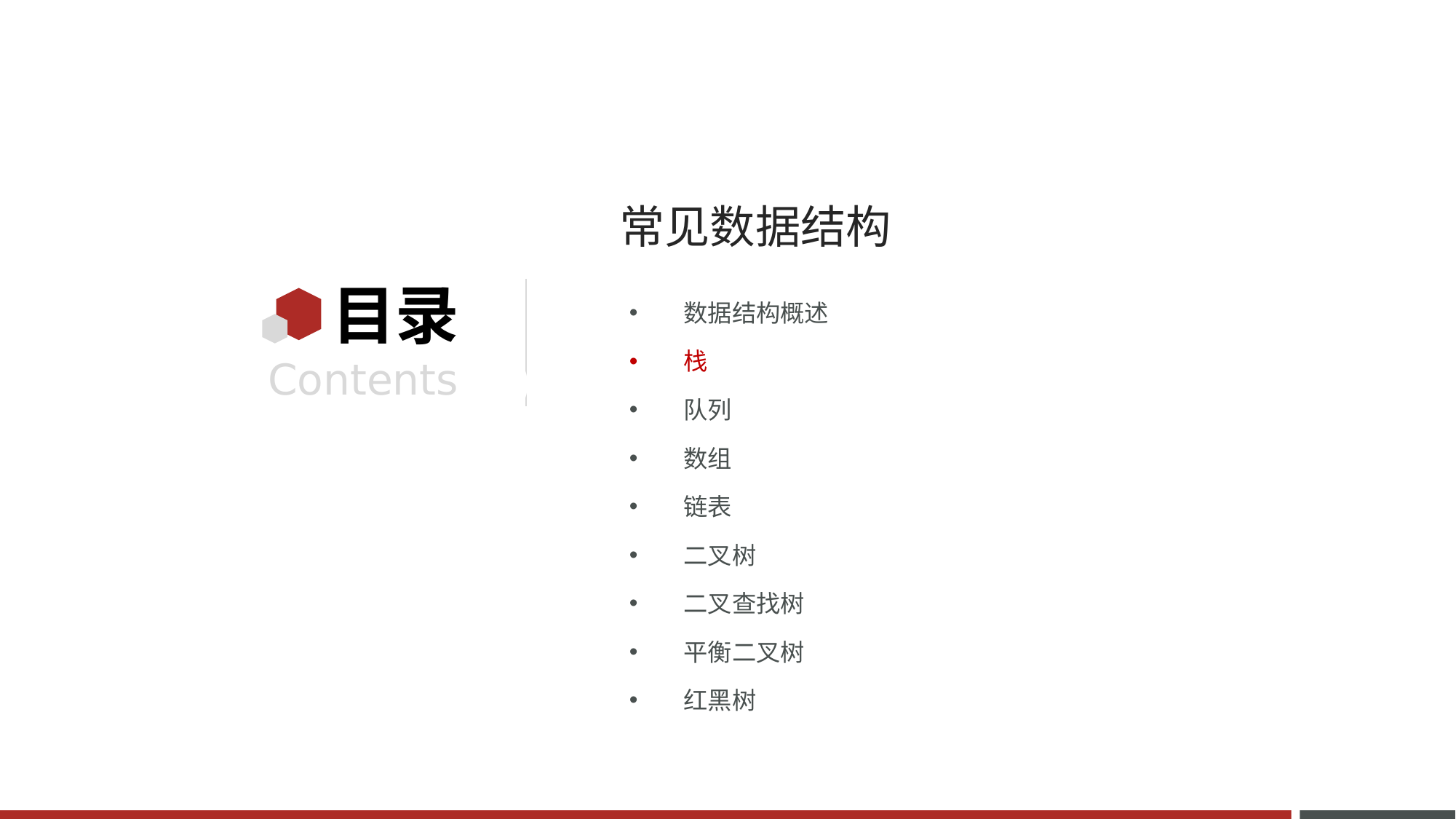

# 常见数据结构
数据结构概述
栈
队列
数组
链表
二叉树
二叉查找树
平衡二叉树
红黑树

01